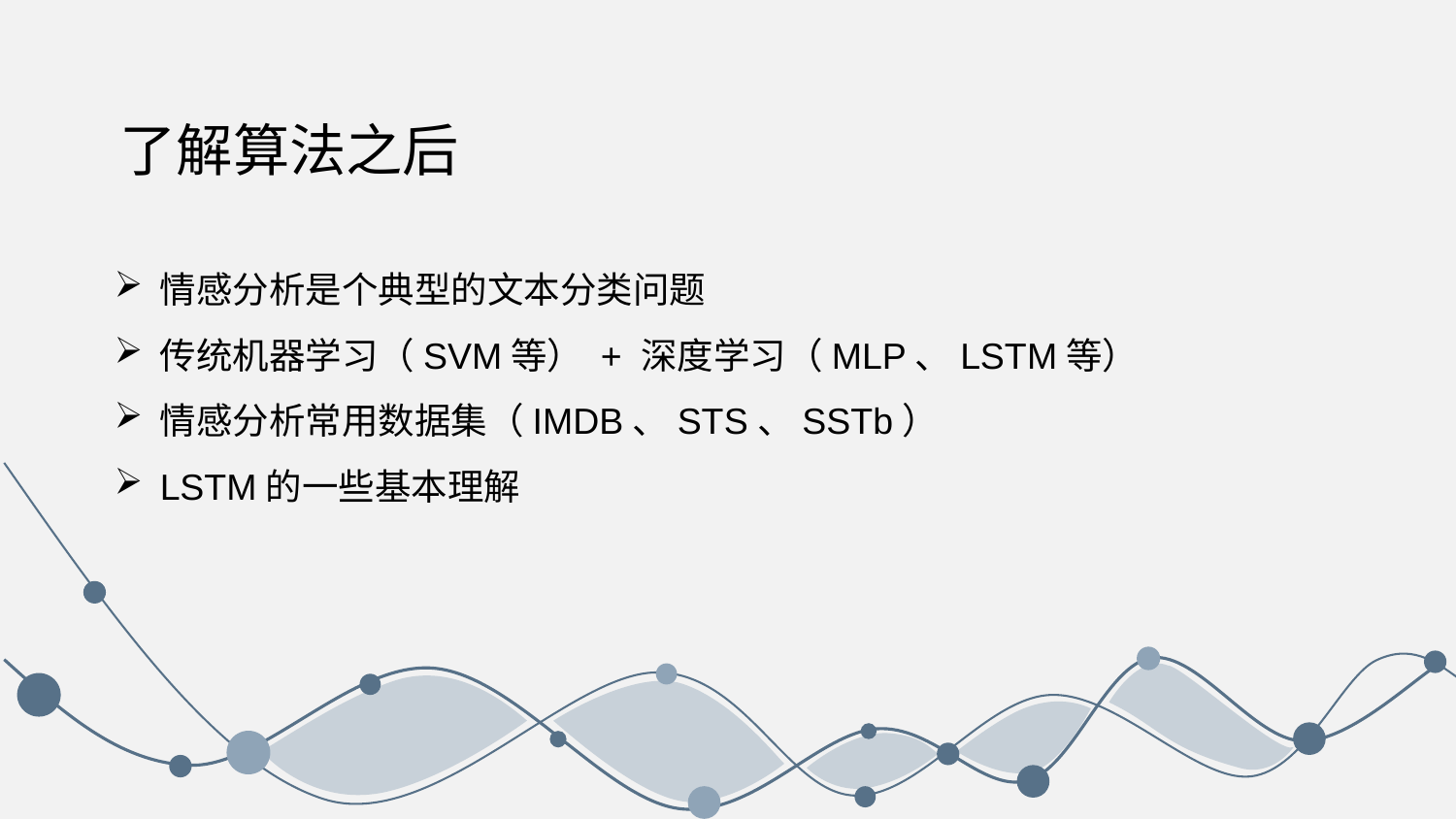

了解算法之后
情感分析是个典型的文本分类问题
传统机器学习（SVM等） + 深度学习（MLP、LSTM等）
情感分析常用数据集（IMDB、STS、SSTb）
LSTM的一些基本理解